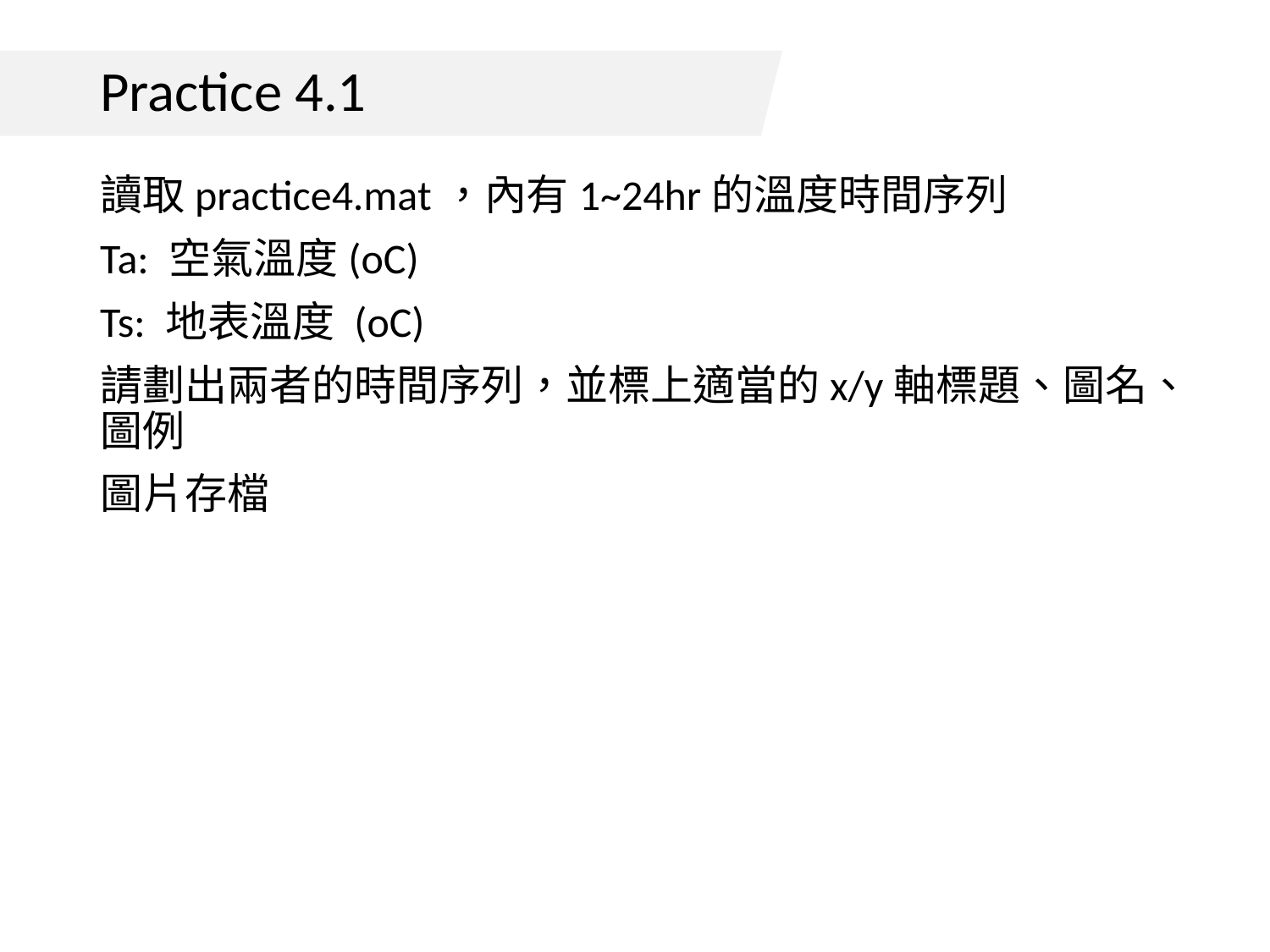

# Practice 4.1
讀取practice4.mat，內有1~24hr的溫度時間序列
Ta: 空氣溫度(oC)
Ts: 地表溫度 (oC)
請劃出兩者的時間序列，並標上適當的x/y軸標題、圖名、圖例
圖片存檔